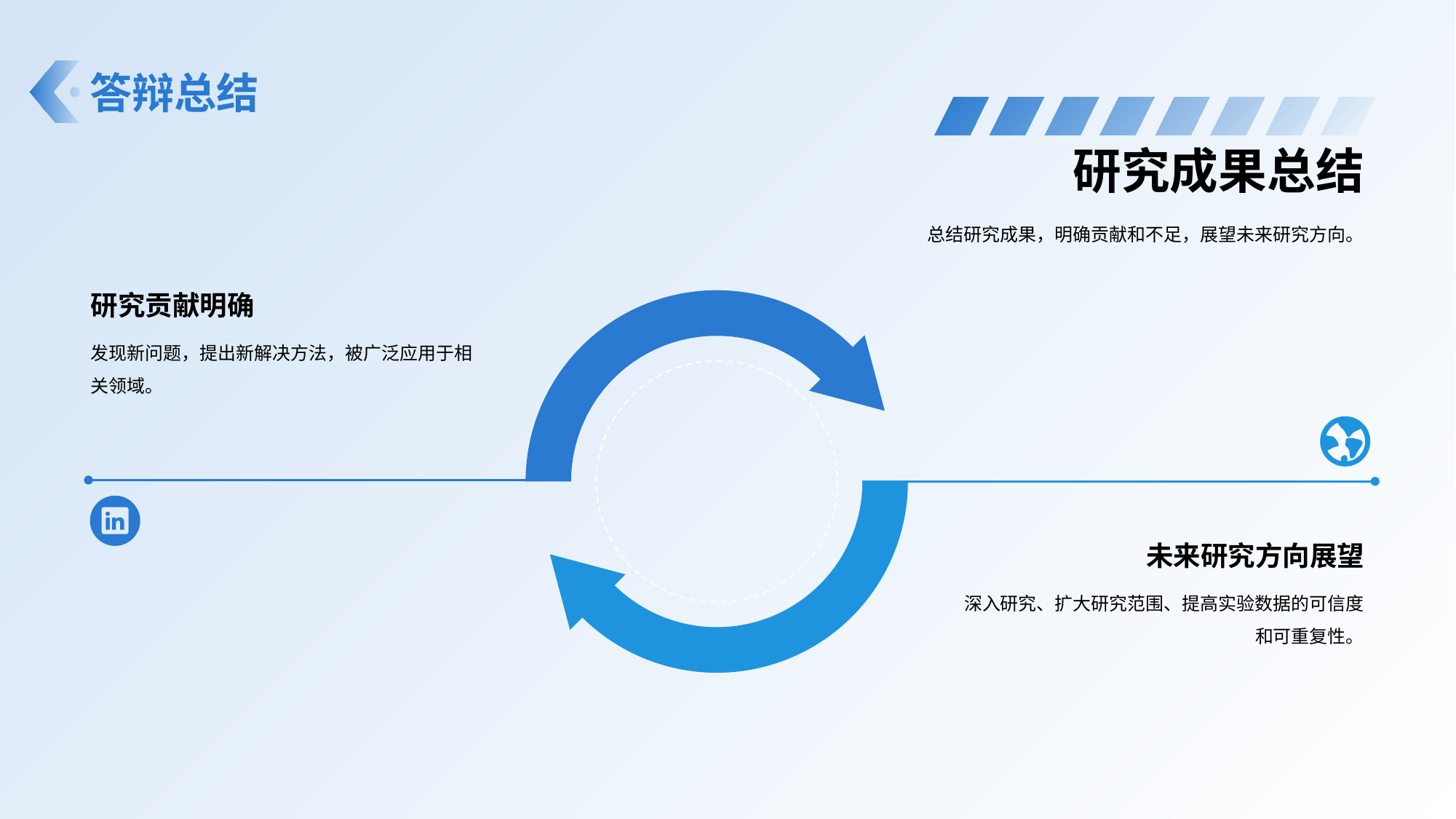

# 答辩总结
研究成果总结
总结研究成果，明确贡献和不足，展望未来研究方向。
研究贡献明确
发现新问题，提出新解决方法，被广泛应用于相关领域。

未来研究方向展望
深入研究、扩大研究范围、提高实验数据的可信度和可重复性。